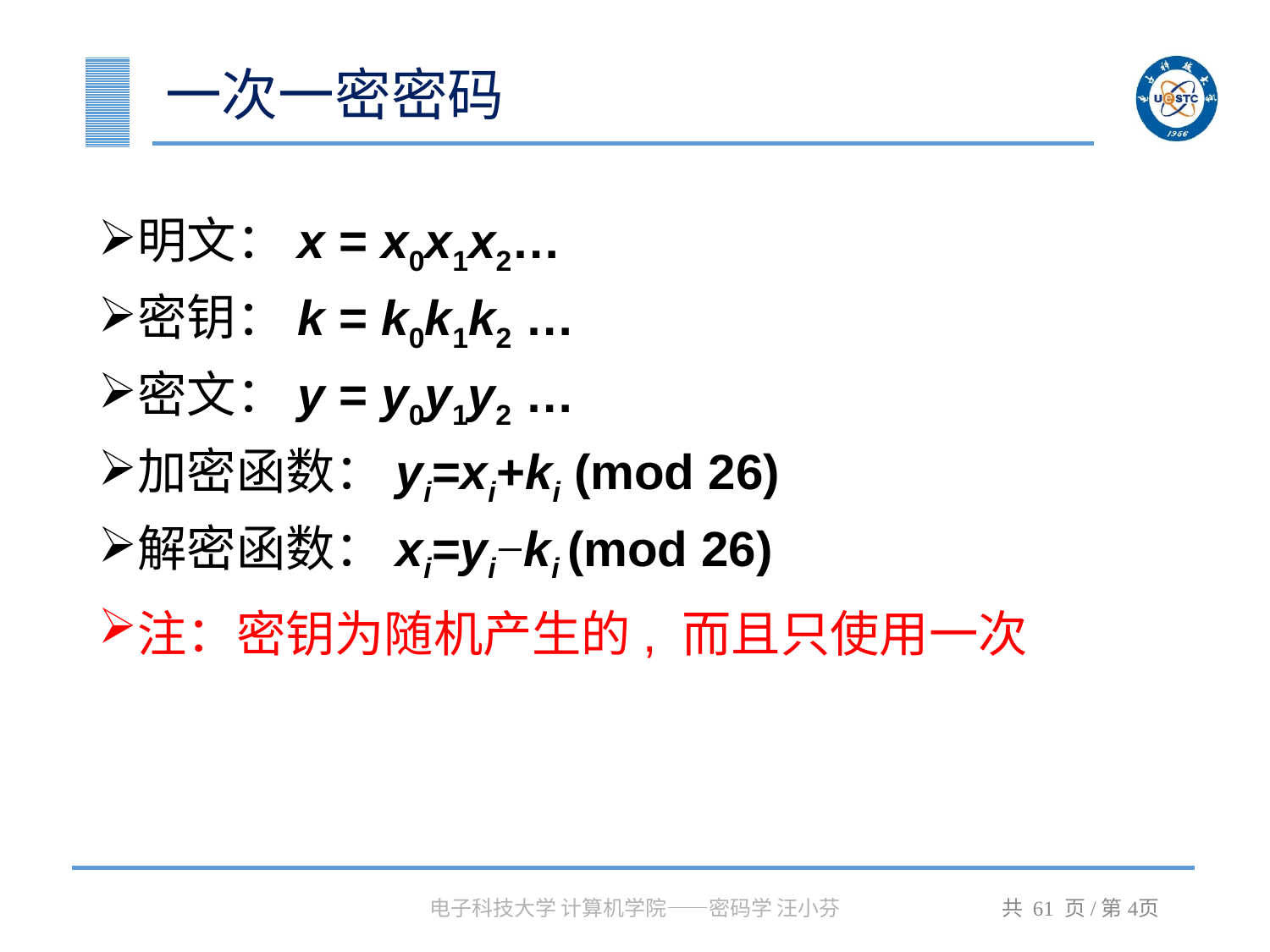

# 一次一密密码
明文：x = x0x1x2…
密钥：k = k0k1k2 …
密文：y = y0y1y2 …
加密函数：yi=xi+ki (mod 26)
解密函数：xi=yi−ki (mod 26)
注：密钥为随机产生的, 而且只使用一次

电子科技大学 计算机学院——密码学 汪小芬
共 61 页/第4页